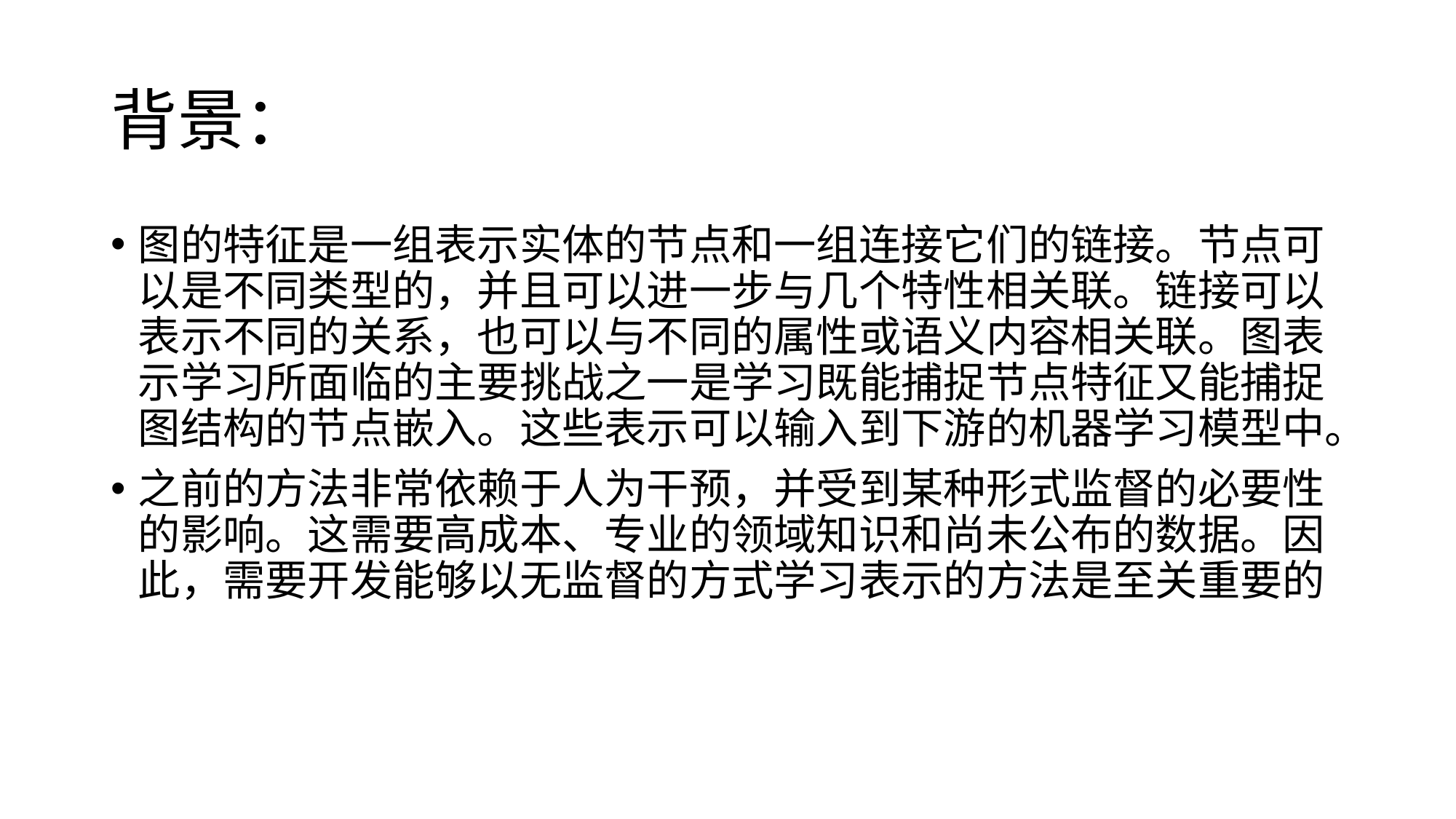

# 背景：
图的特征是一组表示实体的节点和一组连接它们的链接。节点可以是不同类型的，并且可以进一步与几个特性相关联。链接可以表示不同的关系，也可以与不同的属性或语义内容相关联。图表示学习所面临的主要挑战之一是学习既能捕捉节点特征又能捕捉图结构的节点嵌入。这些表示可以输入到下游的机器学习模型中。
之前的方法非常依赖于人为干预，并受到某种形式监督的必要性的影响。这需要高成本、专业的领域知识和尚未公布的数据。因此，需要开发能够以无监督的方式学习表示的方法是至关重要的